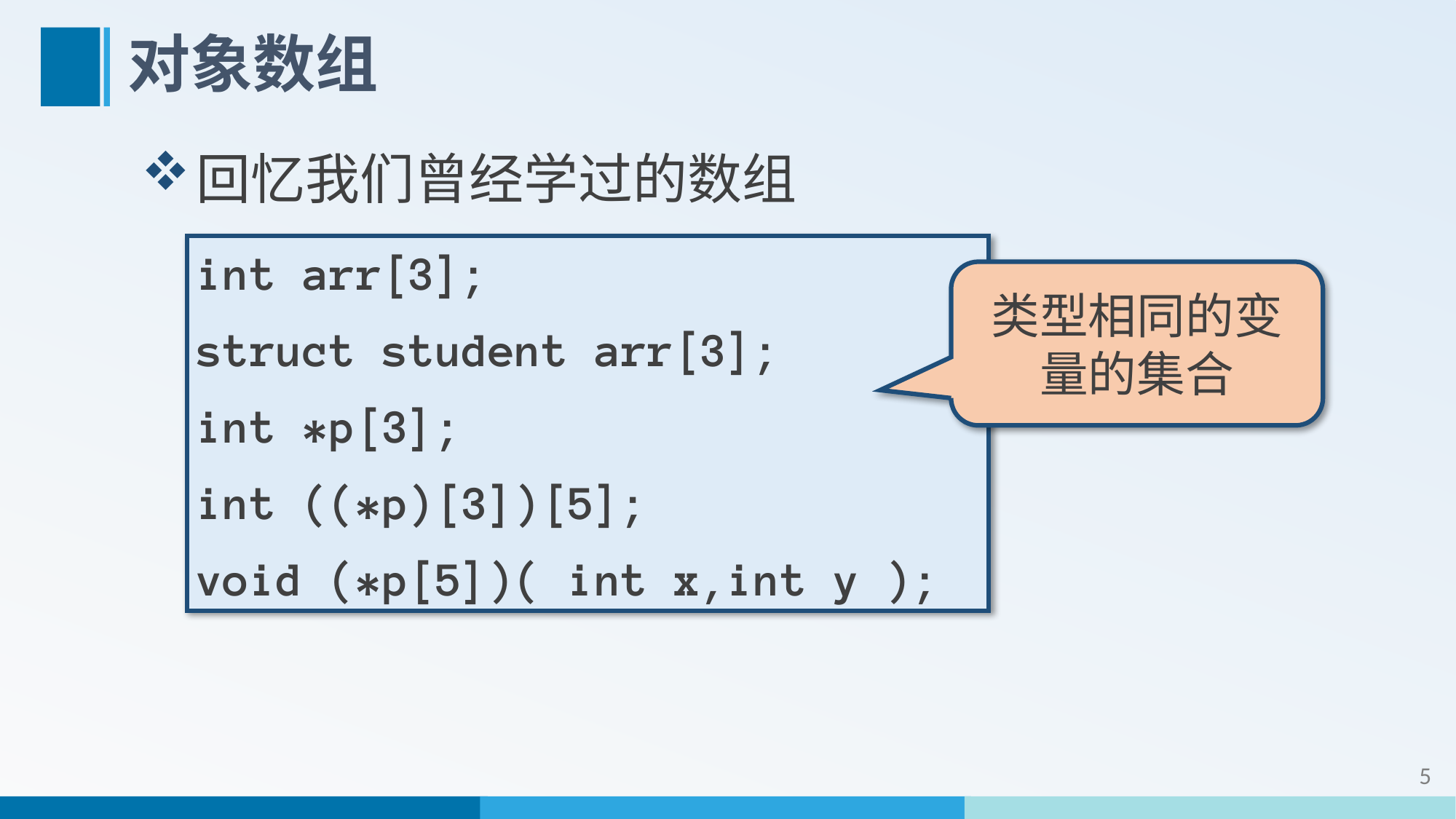

# 对象数组
回忆我们曾经学过的数组
int arr[3];
struct student arr[3];
int *p[3];
int ((*p)[3])[5];
void (*p[5])( int x,int y );
类型相同的变量的集合